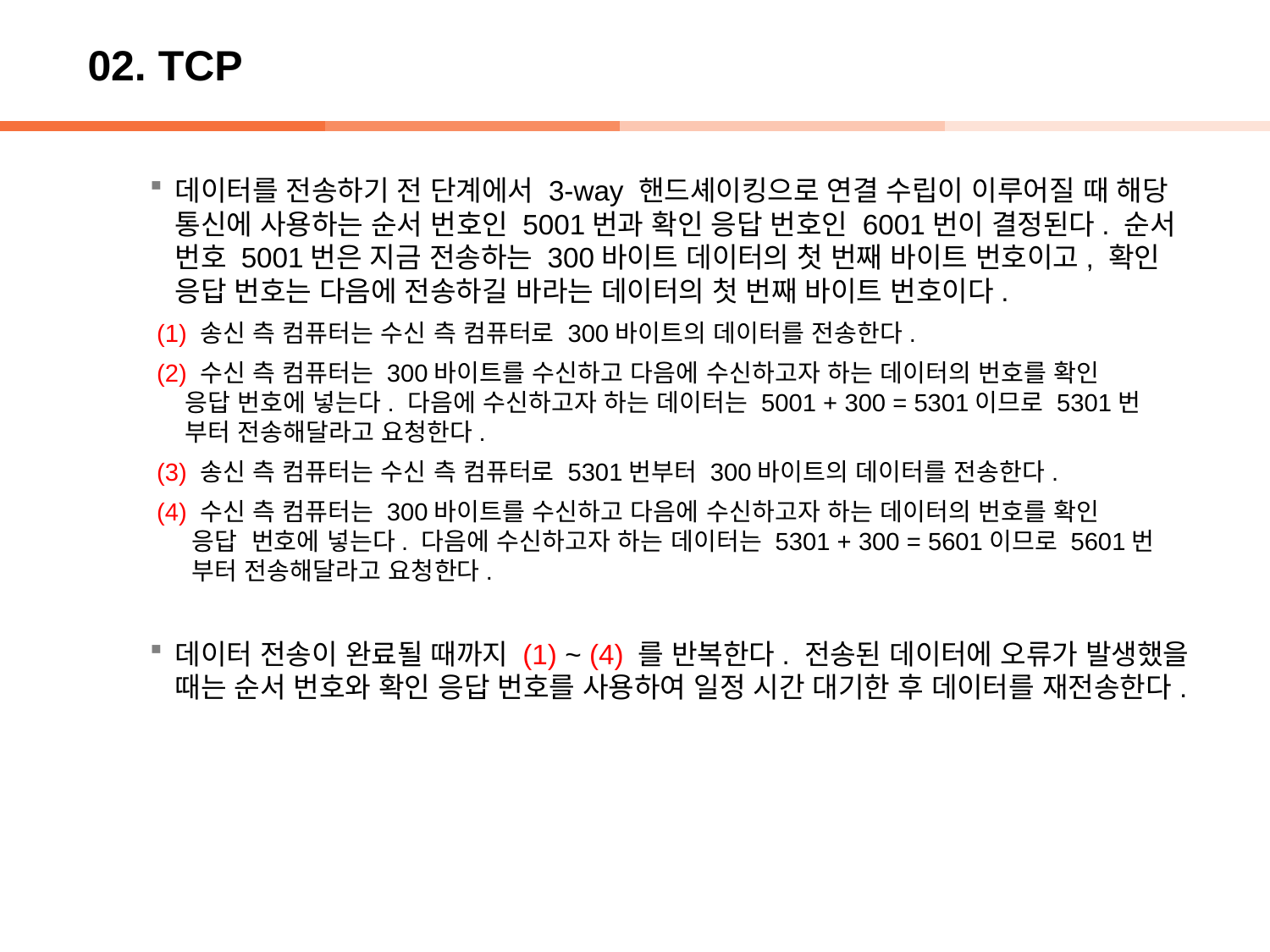

# 02. TCP
데이터를 전송하기 전 단계에서 3-way 핸드셰이킹으로 연결 수립이 이루어질 때 해당 통신에 사용하는 순서 번호인 5001번과 확인 응답 번호인 6001번이 결정된다. 순서 번호 5001번은 지금 전송하는 300바이트 데이터의 첫 번째 바이트 번호이고, 확인 응답 번호는 다음에 전송하길 바라는 데이터의 첫 번째 바이트 번호이다.
 (1) 송신 측 컴퓨터는 수신 측 컴퓨터로 300바이트의 데이터를 전송한다.
 (2) 수신 측 컴퓨터는 300바이트를 수신하고 다음에 수신하고자 하는 데이터의 번호를 확인
     응답 번호에 넣는다. 다음에 수신하고자 하는 데이터는 5001 + 300 = 5301이므로 5301번
     부터 전송해달라고 요청한다.
 (3) 송신 측 컴퓨터는 수신 측 컴퓨터로 5301번부터 300바이트의 데이터를 전송한다.
 (4) 수신 측 컴퓨터는 300바이트를 수신하고 다음에 수신하고자 하는 데이터의 번호를 확인
      응답  번호에 넣는다. 다음에 수신하고자 하는 데이터는 5301 + 300 = 5601이므로 5601번
      부터 전송해달라고 요청한다.

데이터 전송이 완료될 때까지 (1) ~ (4) 를 반복한다. 전송된 데이터에 오류가 발생했을 때는 순서 번호와 확인 응답 번호를 사용하여 일정 시간 대기한 후 데이터를 재전송한다.